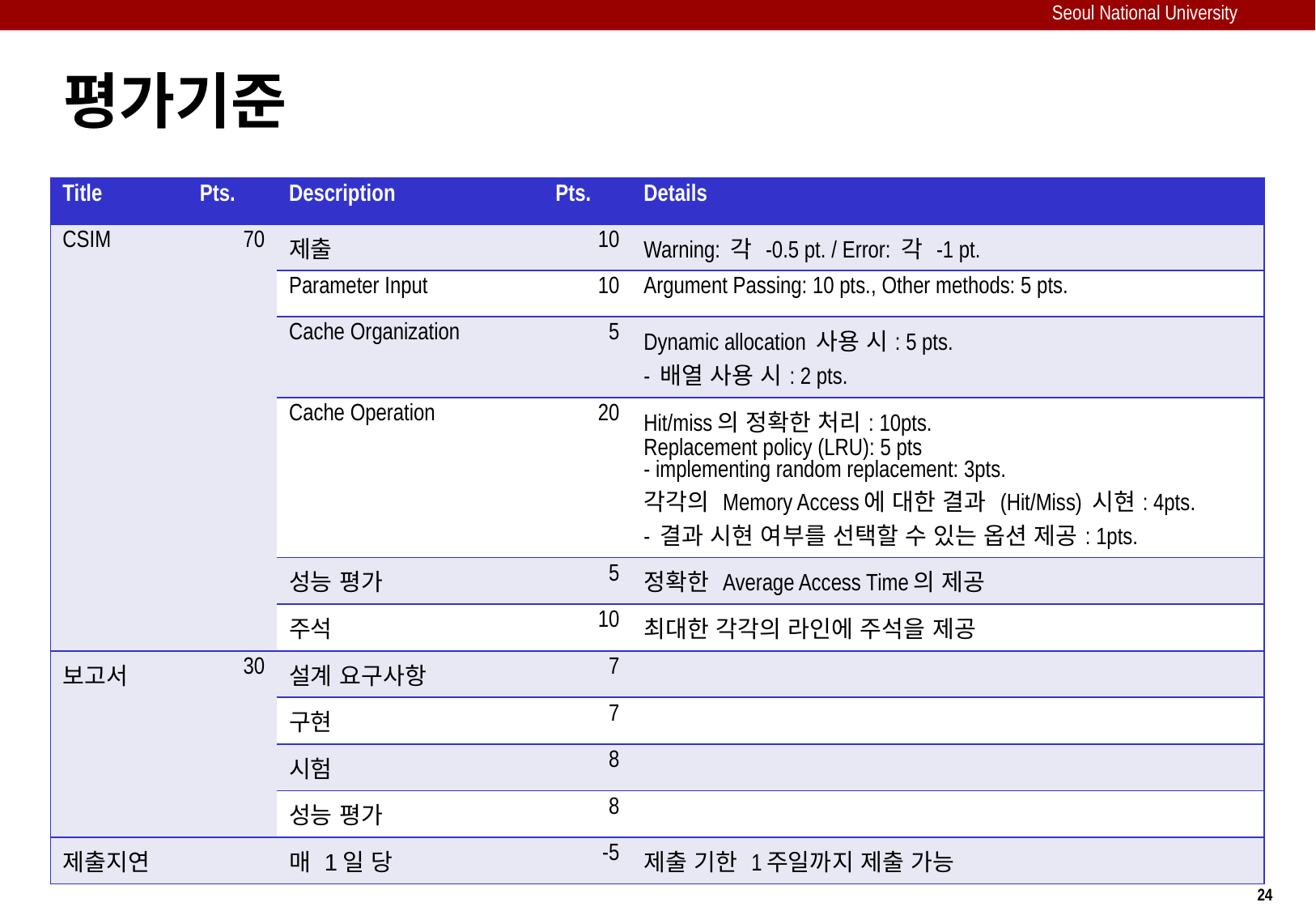

# 평가기준
| Title | Pts. | Description | Pts. | Details |
| --- | --- | --- | --- | --- |
| CSIM | 70 | 제출 | 10 | Warning: 각 -0.5 pt. / Error: 각 -1 pt. |
|  |  | Parameter Input | 10 | Argument Passing: 10 pts., Other methods: 5 pts. |
|  |  | Cache Organization | 5 | Dynamic allocation 사용 시: 5 pts. - 배열 사용 시: 2 pts. |
|  |  | Cache Operation | 20 | Hit/miss의 정확한 처리: 10pts. Replacement policy (LRU): 5 pts - implementing random replacement: 3pts. 각각의 Memory Access에 대한 결과 (Hit/Miss) 시현: 4pts. - 결과 시현 여부를 선택할 수 있는 옵션 제공: 1pts. |
|  |  | 성능 평가 | 5 | 정확한 Average Access Time의 제공 |
|  |  | 주석 | 10 | 최대한 각각의 라인에 주석을 제공 |
| 보고서 | 30 | 설계 요구사항 | 7 |  |
|  |  | 구현 | 7 |  |
|  |  | 시험 | 8 |  |
|  |  | 성능 평가 | 8 |  |
| 제출지연 |  | 매 1일 당 | -5 | 제출 기한 1주일까지 제출 가능 |